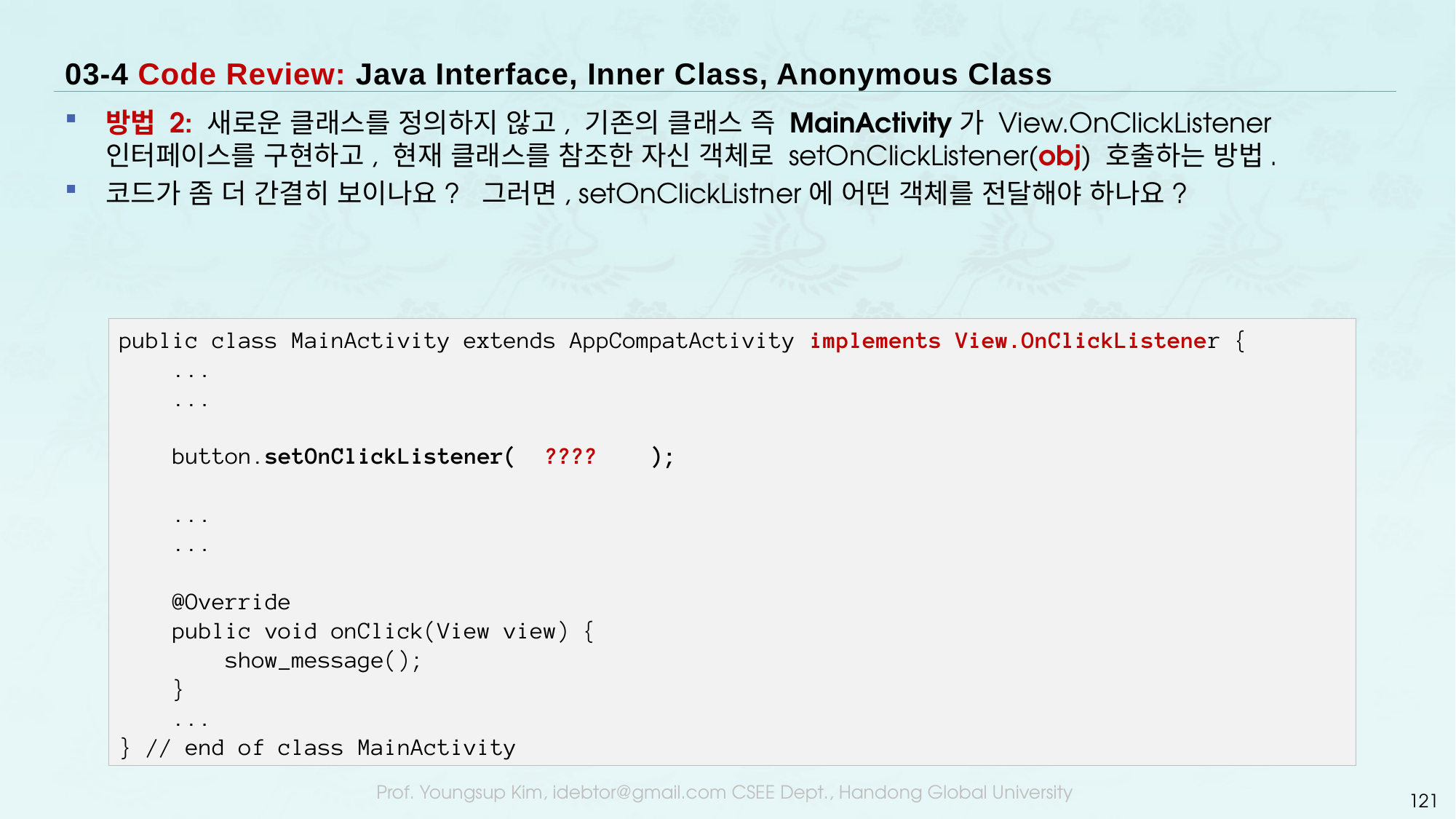

# 03-4 Code Review: Java Interface, Inner Class, Anonymous Class
방법 2: 새로운 클래스를 정의하지 않고, 기존의 클래스 즉 MainActivity가 View.OnClickListener 인터페이스를 구현하고, 현재 클래스를 참조한 자신 객체로 setOnClickListener(obj) 호출하는 방법.
코드가 좀 더 간결히 보이나요?  그러면, setOnClickListner에 어떤 객체를 전달해야 하나요?

public class MainActivity extends AppCompatActivity implements View.OnClickListener {
    ...
    ...

    button.setOnClickListener(  ????    );

    ...
    ...

    @Override
    public void onClick(View view) {
        show_message();
    }
    ...
} // end of class MainActivity
121